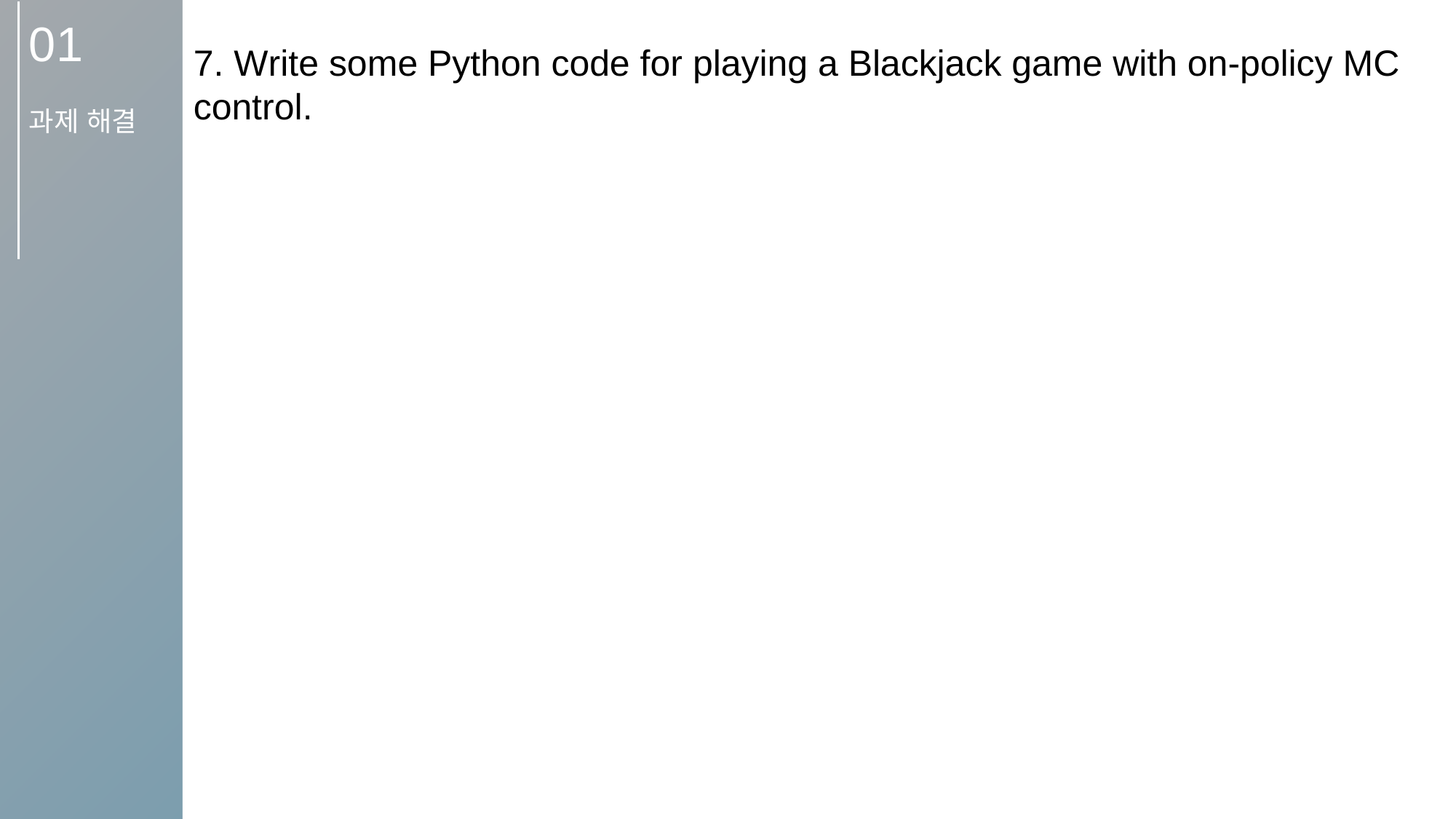

01

과제 해결

7. Write some Python code for playing a Blackjack game with on-policy MC control.